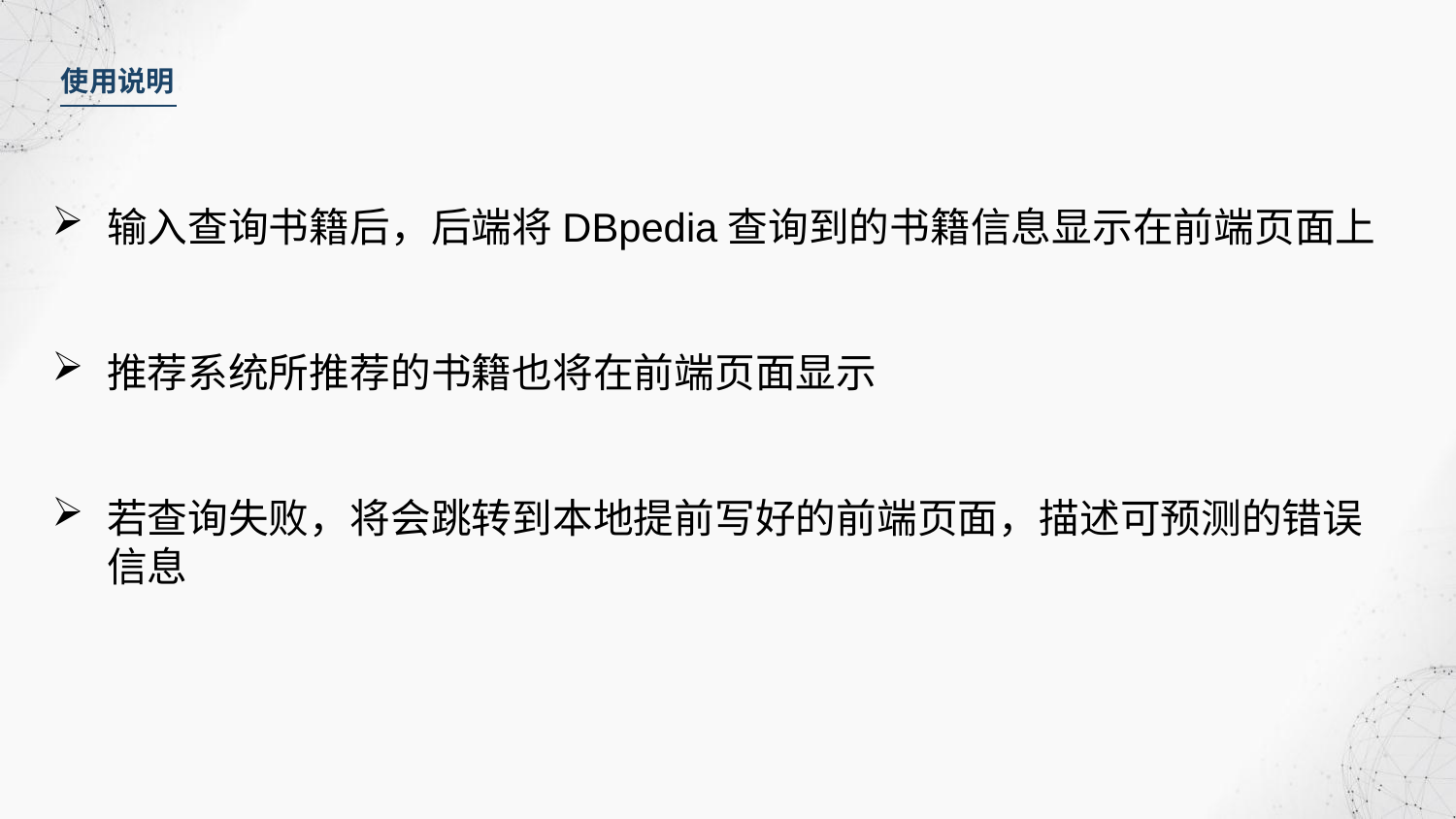

使用说明
输入查询书籍后，后端将DBpedia查询到的书籍信息显示在前端页面上

推荐系统所推荐的书籍也将在前端页面显示

若查询失败，将会跳转到本地提前写好的前端页面，描述可预测的错误信息